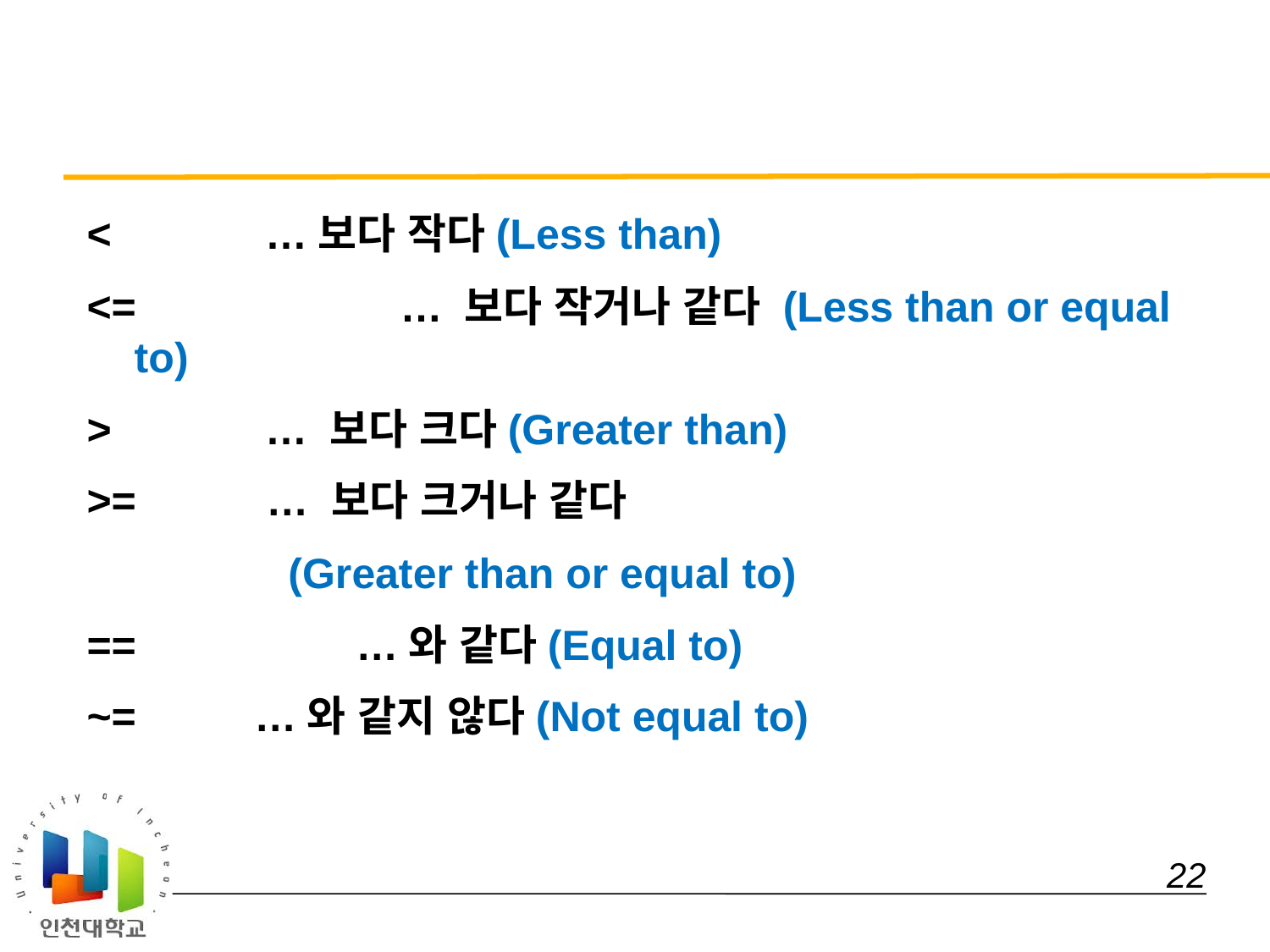

#
<             …보다 작다(Less than)
<= 		 … 보다 작거나 같다 (Less than or equal to)
>             … 보다 크다(Greater than)
>=           … 보다 크거나 같다
                 (Greater than or equal to)
==	        …와 같다(Equal to)
~=          …와 같지 않다(Not equal to)

 22